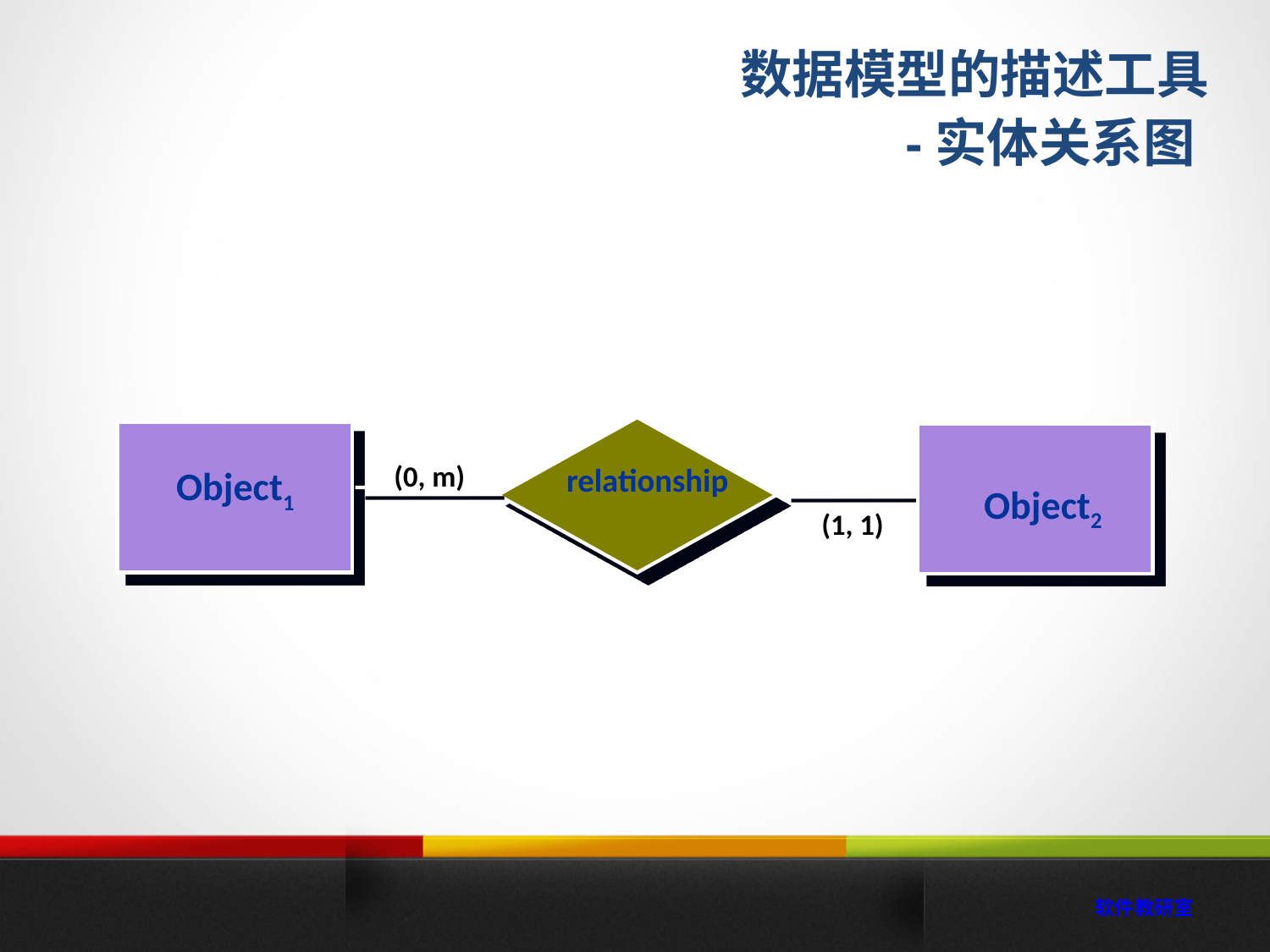

数据模型的描述工具
-实体关系图

(0, m)
relationship
Object1
Object2

(1, 1)
                                     软件教研室